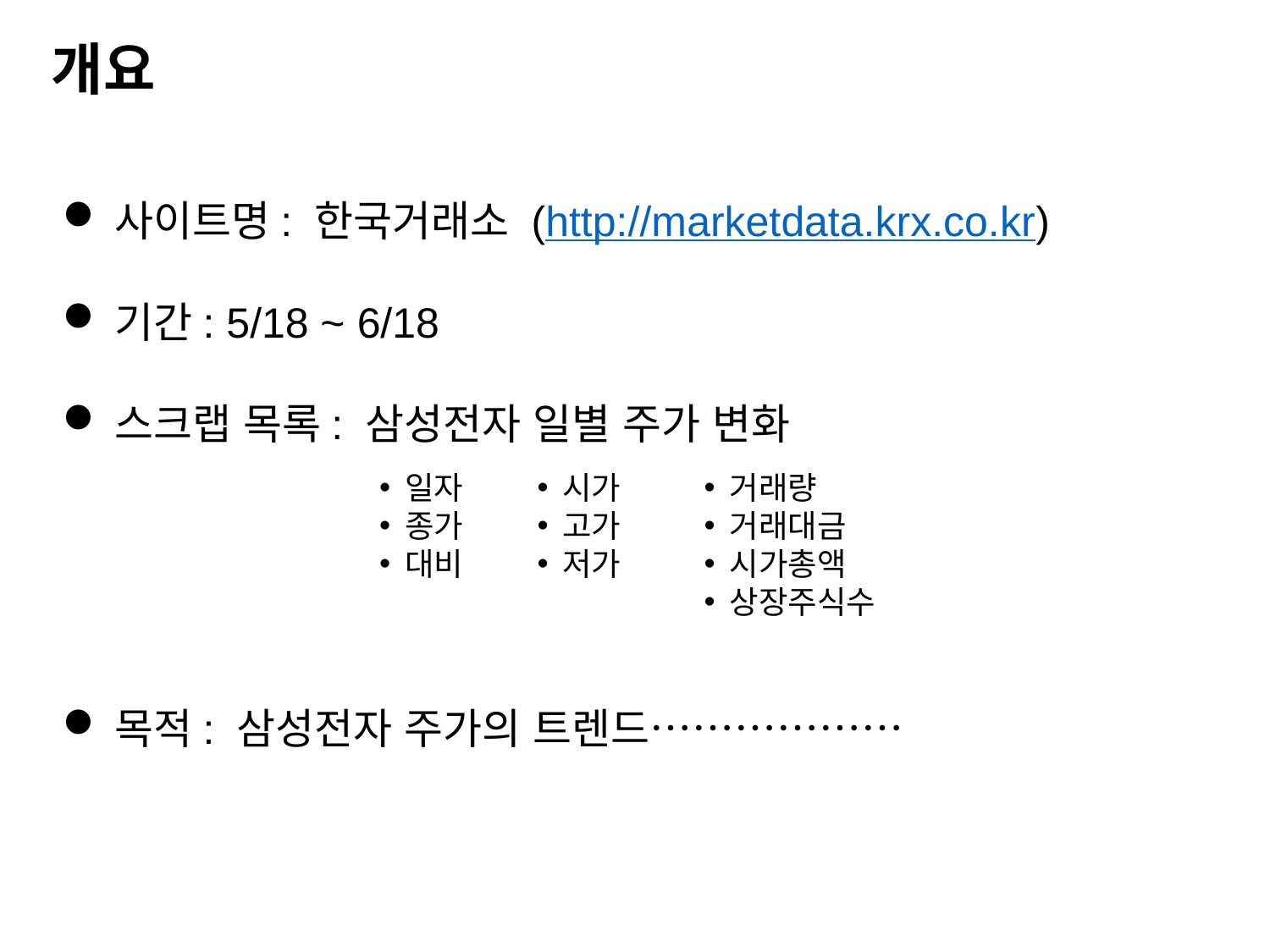

개요

사이트명: 한국거래소 (http://marketdata.krx.co.kr)

기간: 5/18 ~ 6/18

스크랩 목록: 삼성전자 일별 주가 변화

목적: 삼성전자 주가의 트렌드………………
일자
종가
대비
시가
고가
저가
거래량
거래대금
시가총액
상장주식수